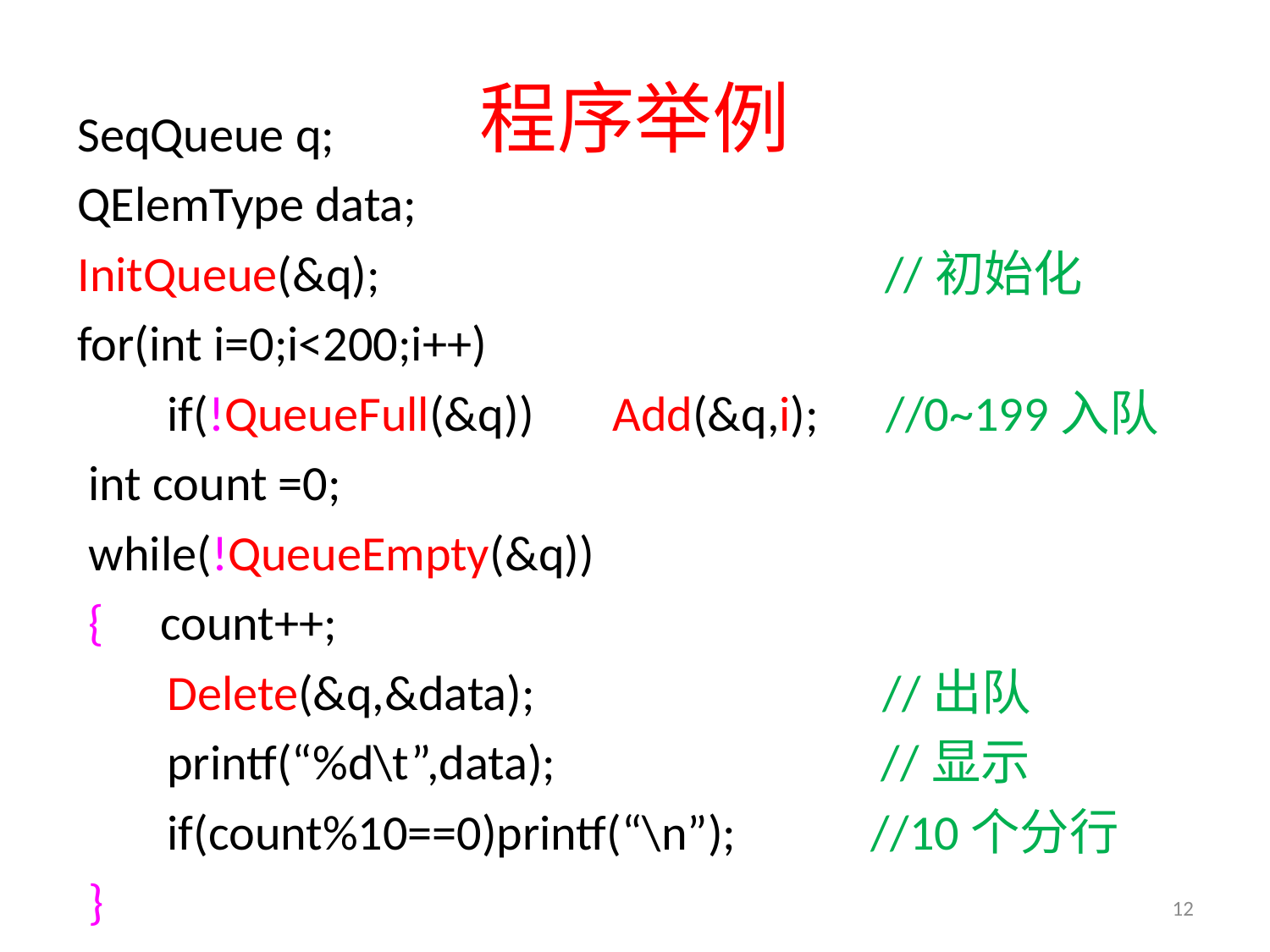

# 程序举例
SeqQueue q;
QElemType data;
InitQueue(&q);                                             //初始化
for(int i=0;i<200;i++)
        if(!QueueFull(&q))       Add(&q,i);      //0~199入队
 int count =0;
 while(!QueueEmpty(&q))
 {     count++;
        Delete(&q,&data);                               //出队
        printf(“%d\t”,data);                             //显示
        if(count%10==0)printf(“\n”);            //10个分行
 }
12